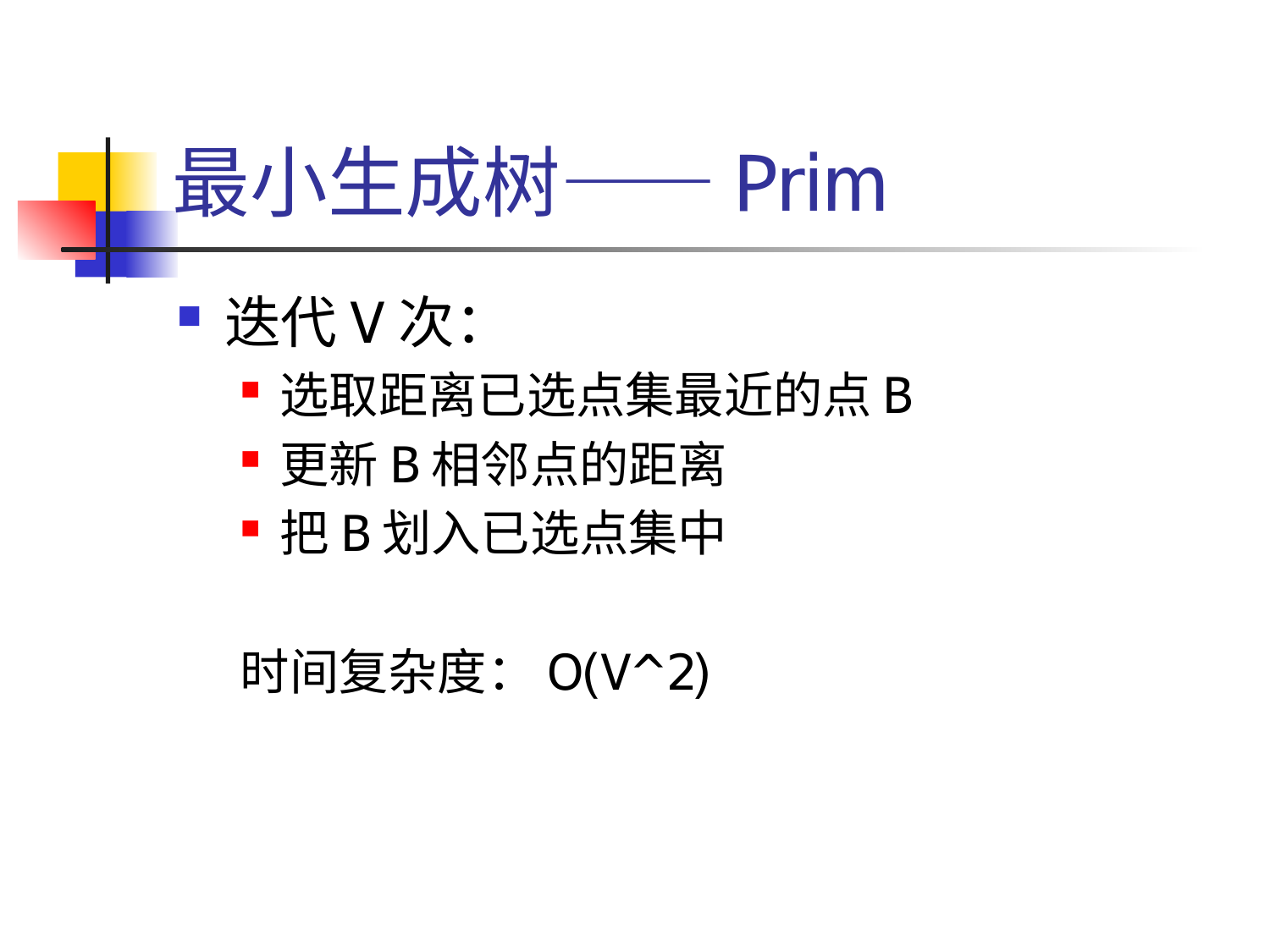

# 最小生成树——Prim
迭代V次：
选取距离已选点集最近的点B
更新B相邻点的距离
把B划入已选点集中

时间复杂度：O(V^2)